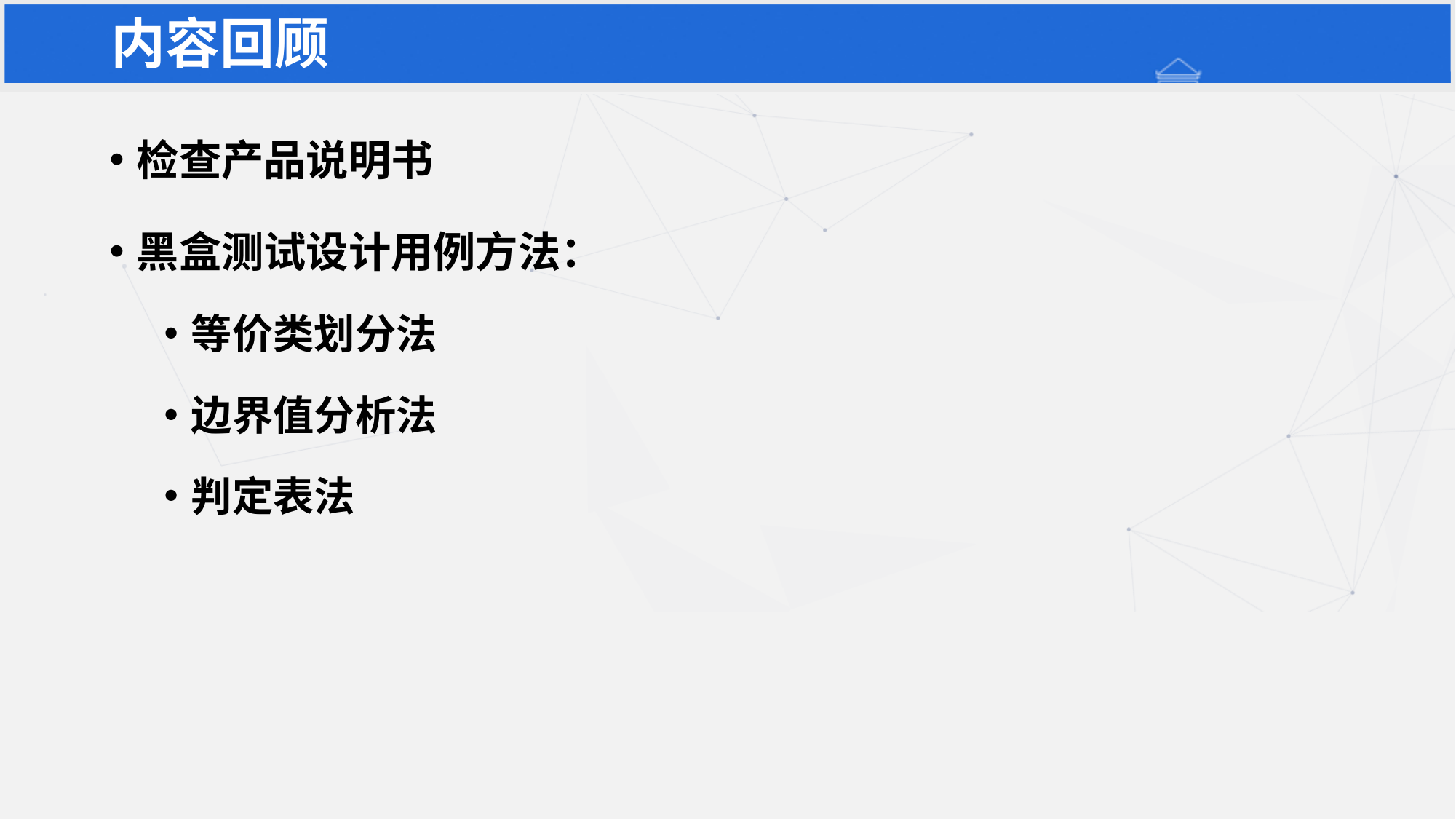

# 内容回顾
检查产品说明书
黑盒测试设计用例方法：
等价类划分法
边界值分析法
判定表法